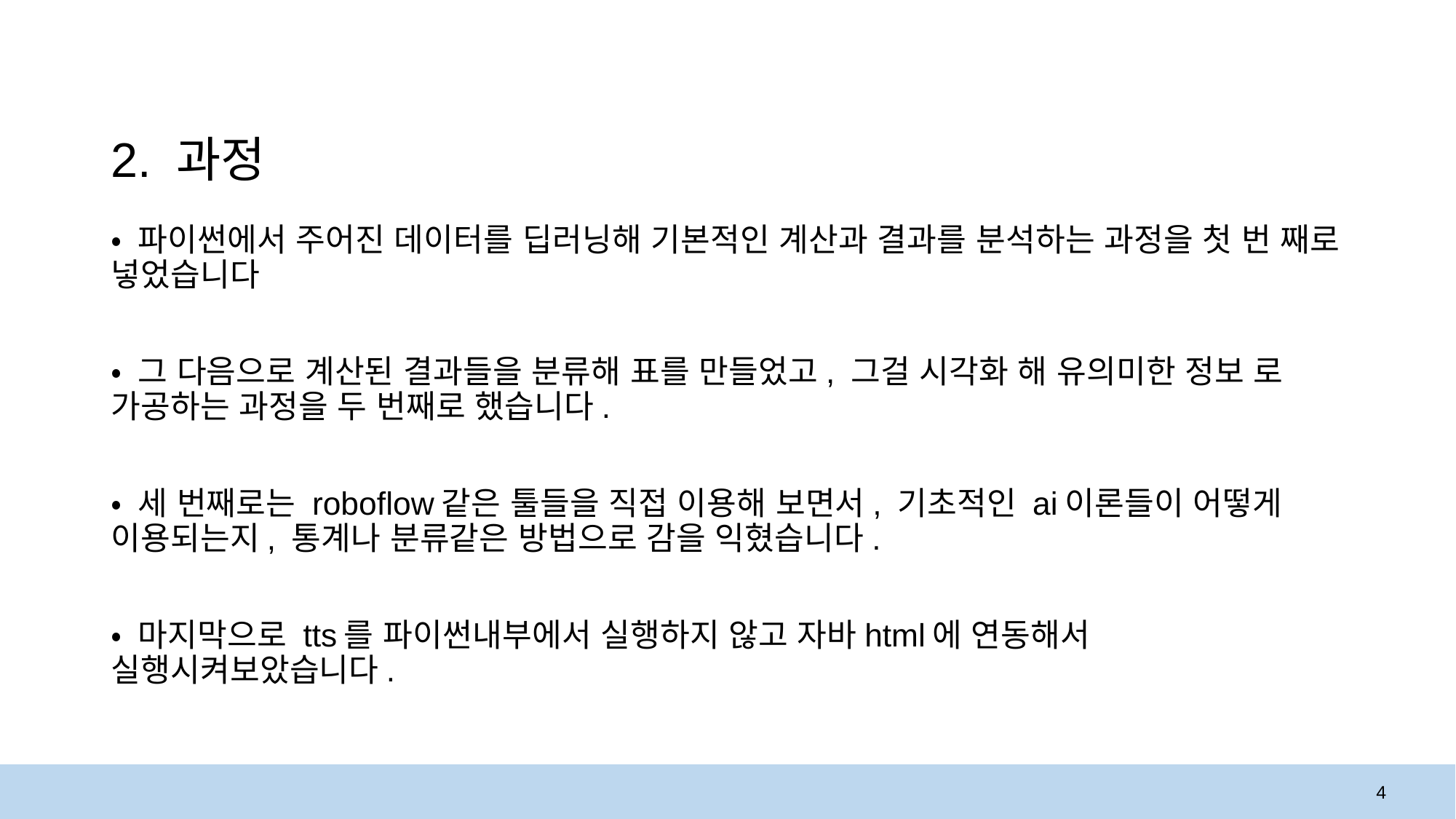

# 2. 과정
• 파이썬에서 주어진 데이터를 딥러닝해 기본적인 계산과 결과를 분석하는 과정을 첫 번 째로 넣었습니다

• 그 다음으로 계산된 결과들을 분류해 표를 만들었고, 그걸 시각화 해 유의미한 정보 로 가공하는 과정을 두 번째로 했습니다.

• 세 번째로는 roboflow같은 툴들을 직접 이용해 보면서, 기초적인 ai이론들이 어떻게 이용되는지, 통계나 분류같은 방법으로 감을 익혔습니다.

• 마지막으로 tts를 파이썬내부에서 실행하지 않고 자바html에 연동해서 실행시켜보았습니다.

4